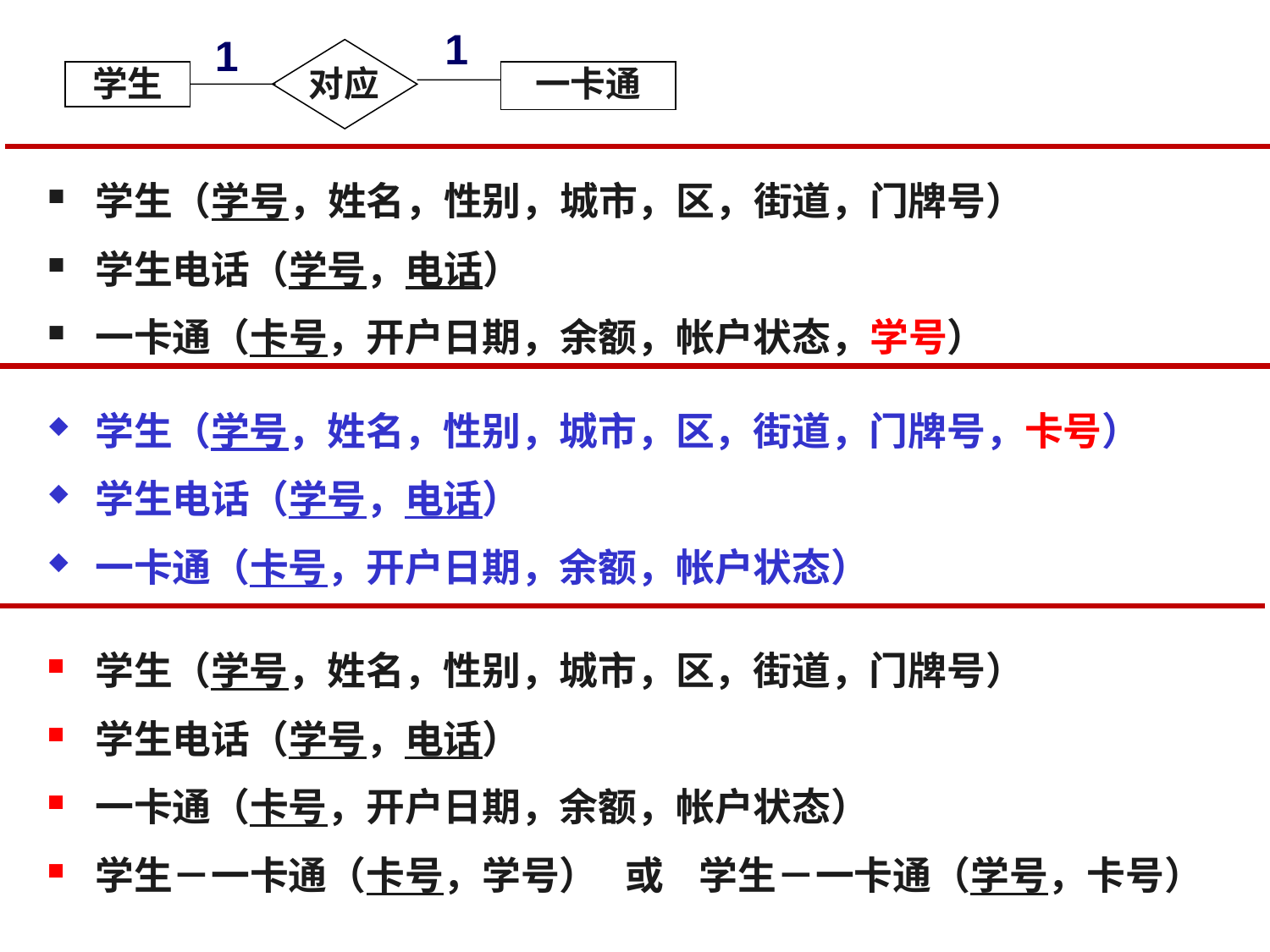

1
1
对应
学生
一卡通

学生（学号，姓名，性别，城市，区，街道，门牌号）
学生电话（学号，电话）
一卡通（卡号，开户日期，余额，帐户状态，学号）
学生（学号，姓名，性别，城市，区，街道，门牌号，卡号）
学生电话（学号，电话）
一卡通（卡号，开户日期，余额，帐户状态）
学生（学号，姓名，性别，城市，区，街道，门牌号）
学生电话（学号，电话）
一卡通（卡号，开户日期，余额，帐户状态）
学生－一卡通（卡号，学号）   或    学生－一卡通（学号，卡号）